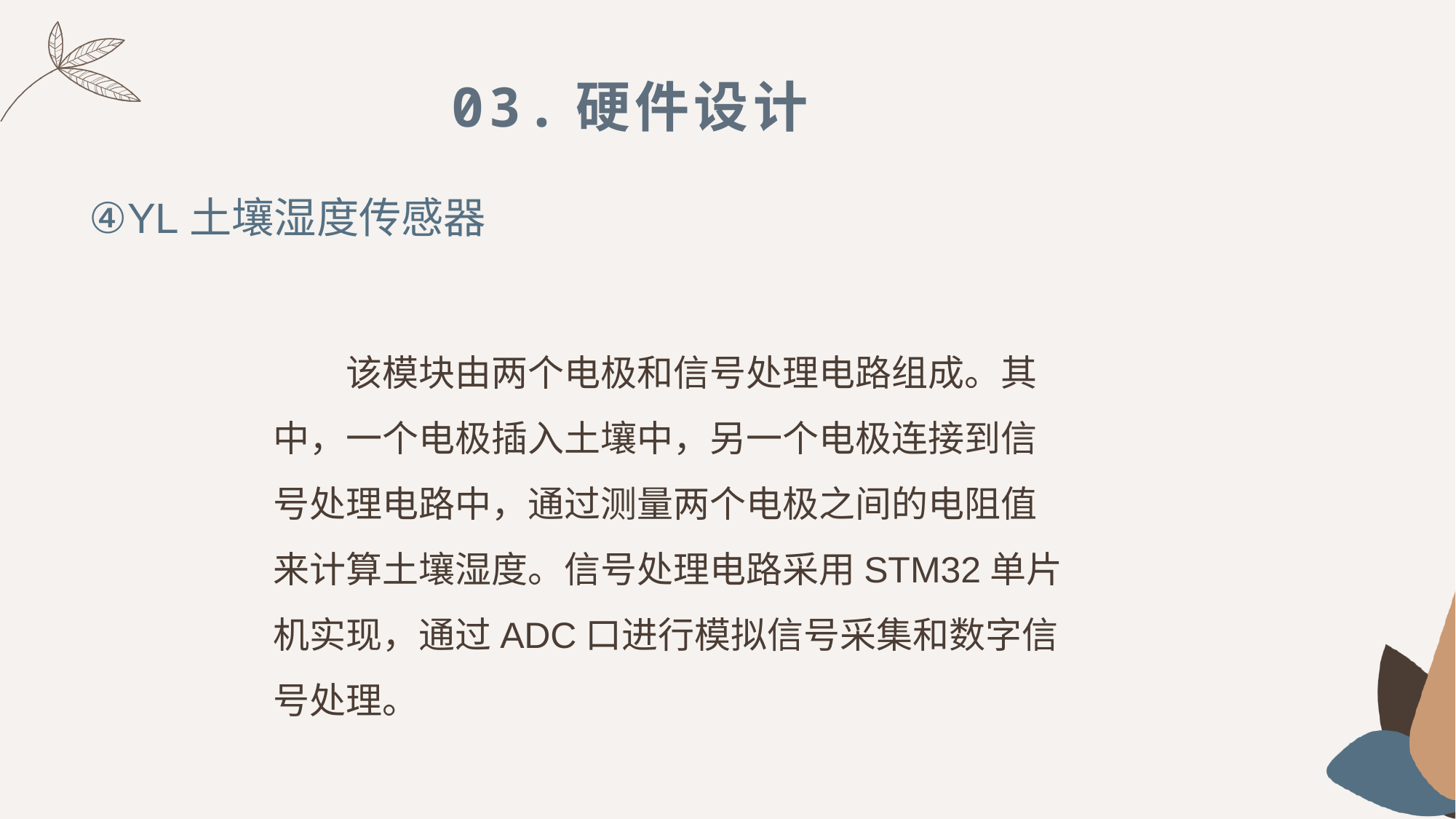

03.硬件设计
④YL土壤湿度传感器

该模块由两个电极和信号处理电路组成。其中，一个电极插入土壤中，另一个电极连接到信号处理电路中，通过测量两个电极之间的电阻值来计算土壤湿度。信号处理电路采用STM32单片机实现，通过ADC口进行模拟信号采集和数字信号处理。